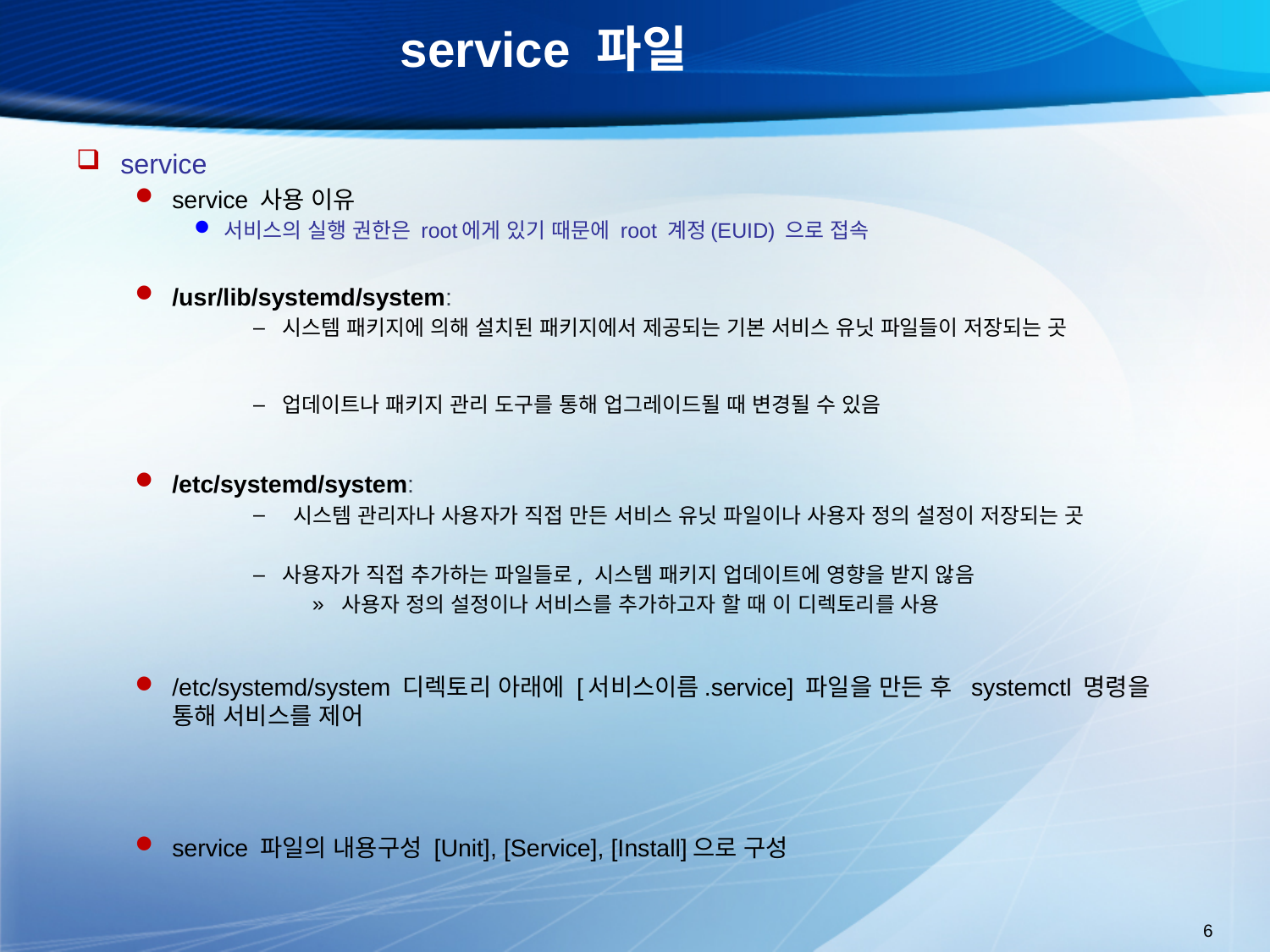

# service 파일
service
service 사용 이유
서비스의 실행 권한은 root에게 있기 때문에 root 계정(EUID) 으로 접속

/usr/lib/systemd/system:
시스템 패키지에 의해 설치된 패키지에서 제공되는 기본 서비스 유닛 파일들이 저장되는 곳

업데이트나 패키지 관리 도구를 통해 업그레이드될 때 변경될 수 있음

/etc/systemd/system:
 시스템 관리자나 사용자가 직접 만든 서비스 유닛 파일이나 사용자 정의 설정이 저장되는 곳

사용자가 직접 추가하는 파일들로, 시스템 패키지 업데이트에 영향을 받지 않음
사용자 정의 설정이나 서비스를 추가하고자 할 때 이 디렉토리를 사용

/etc/systemd/system 디렉토리 아래에 [서비스이름.service] 파일을 만든 후  systemctl 명령을 통해 서비스를 제어

service 파일의 내용구성 [Unit], [Service], [Install]으로 구성